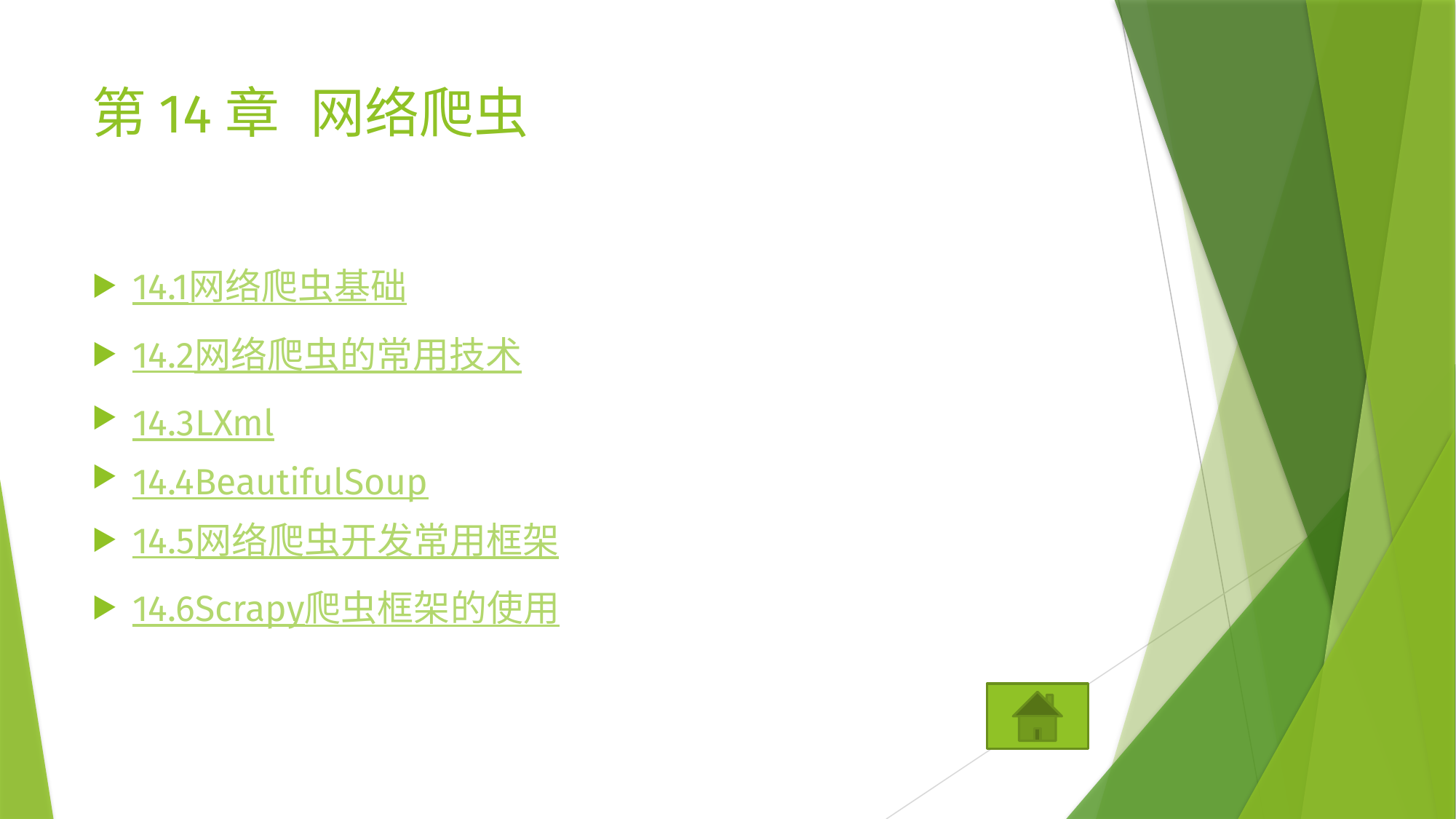

# 第14章	网络爬虫
14.1	网络爬虫基础
14.2	网络爬虫的常用技术
14.3	LXml
14.4	BeautifulSoup
14.5	网络爬虫开发常用框架
14.6	Scrapy爬虫框架的使用